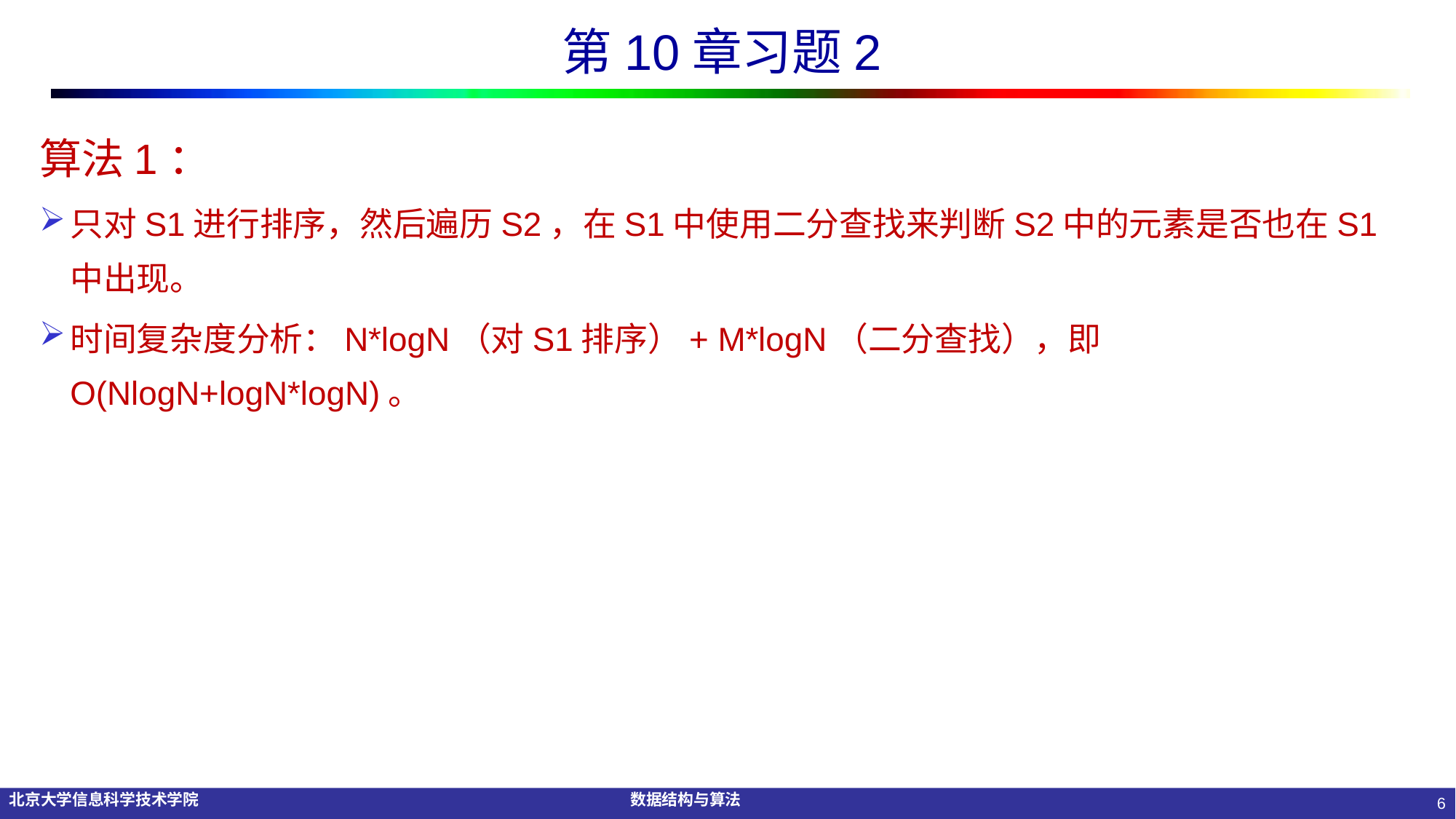

# 第10章习题2
算法1：
只对S1进行排序，然后遍历S2，在S1中使用二分查找来判断S2中的元素是否也在S1中出现。
时间复杂度分析：N*logN（对S1排序）+ M*logN（二分查找），即O(NlogN+logN*logN)。

6